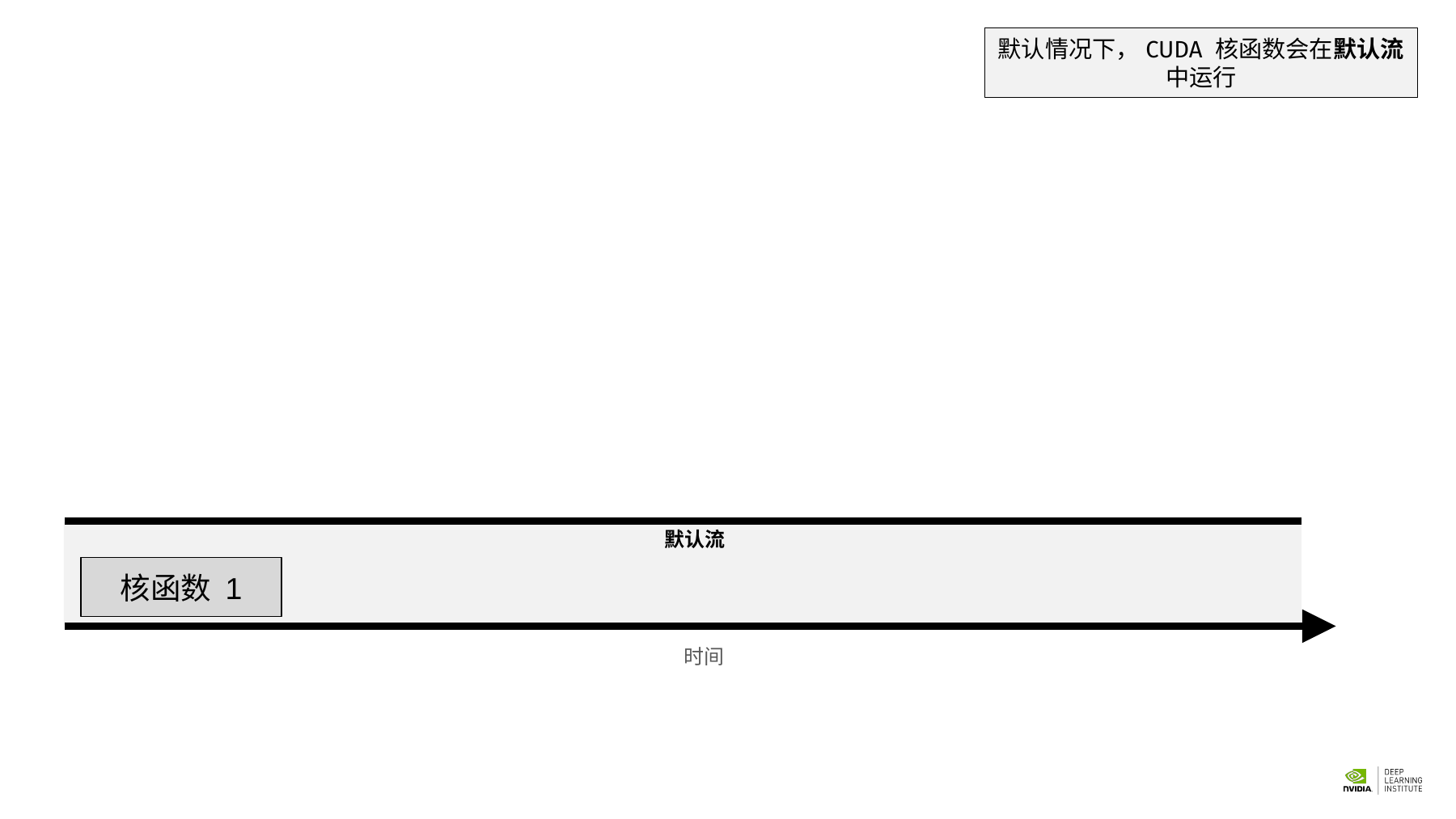

默认情况下，CUDA 核函数会在默认流中运行

# 默认流
核函数 1
时间